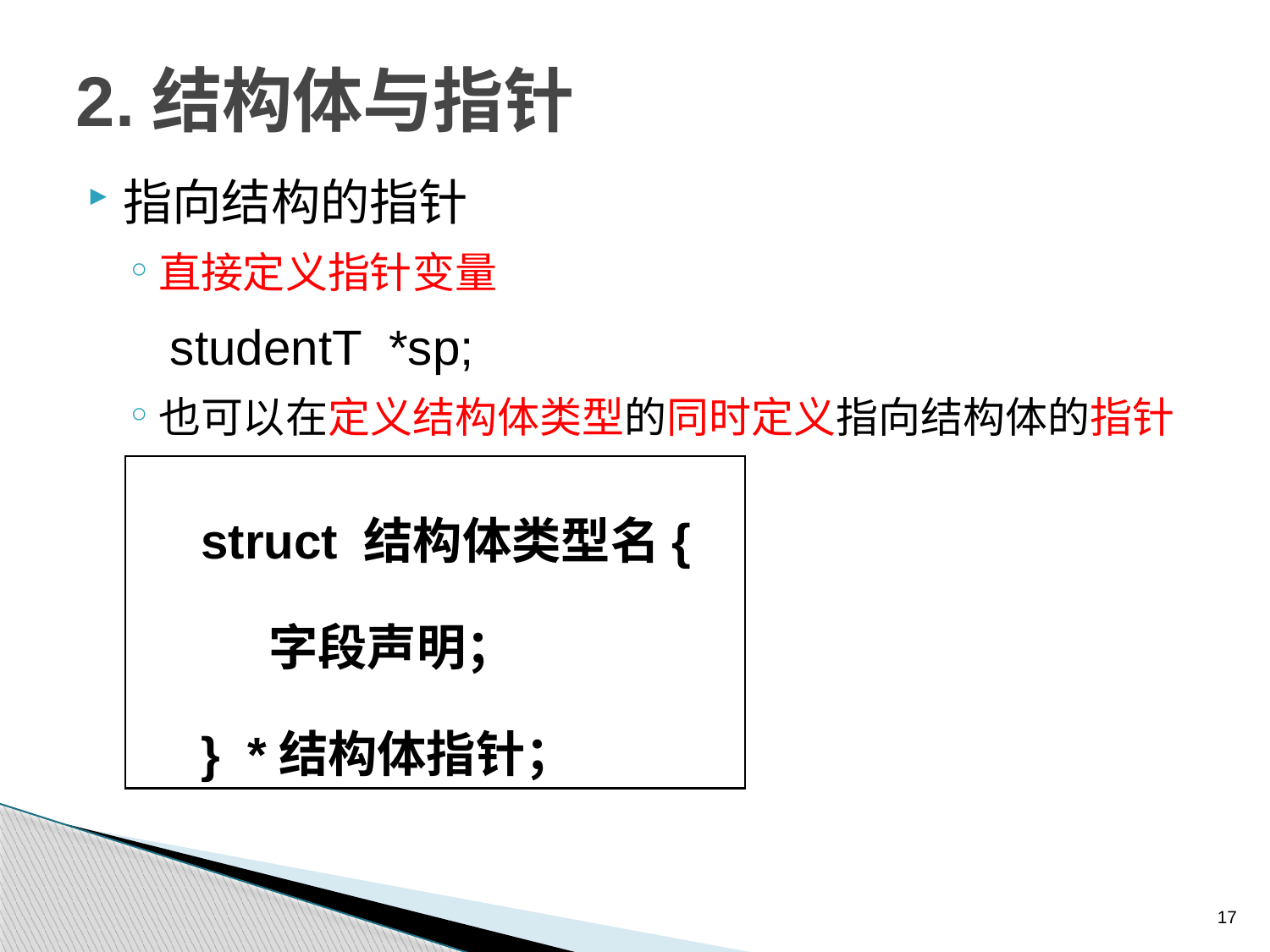

# 2.结构体与指针
指向结构的指针
直接定义指针变量
      studentT  *sp;
也可以在定义结构体类型的同时定义指向结构体的指针

struct 结构体类型名{
     字段声明；
}  *结构体指针；
17